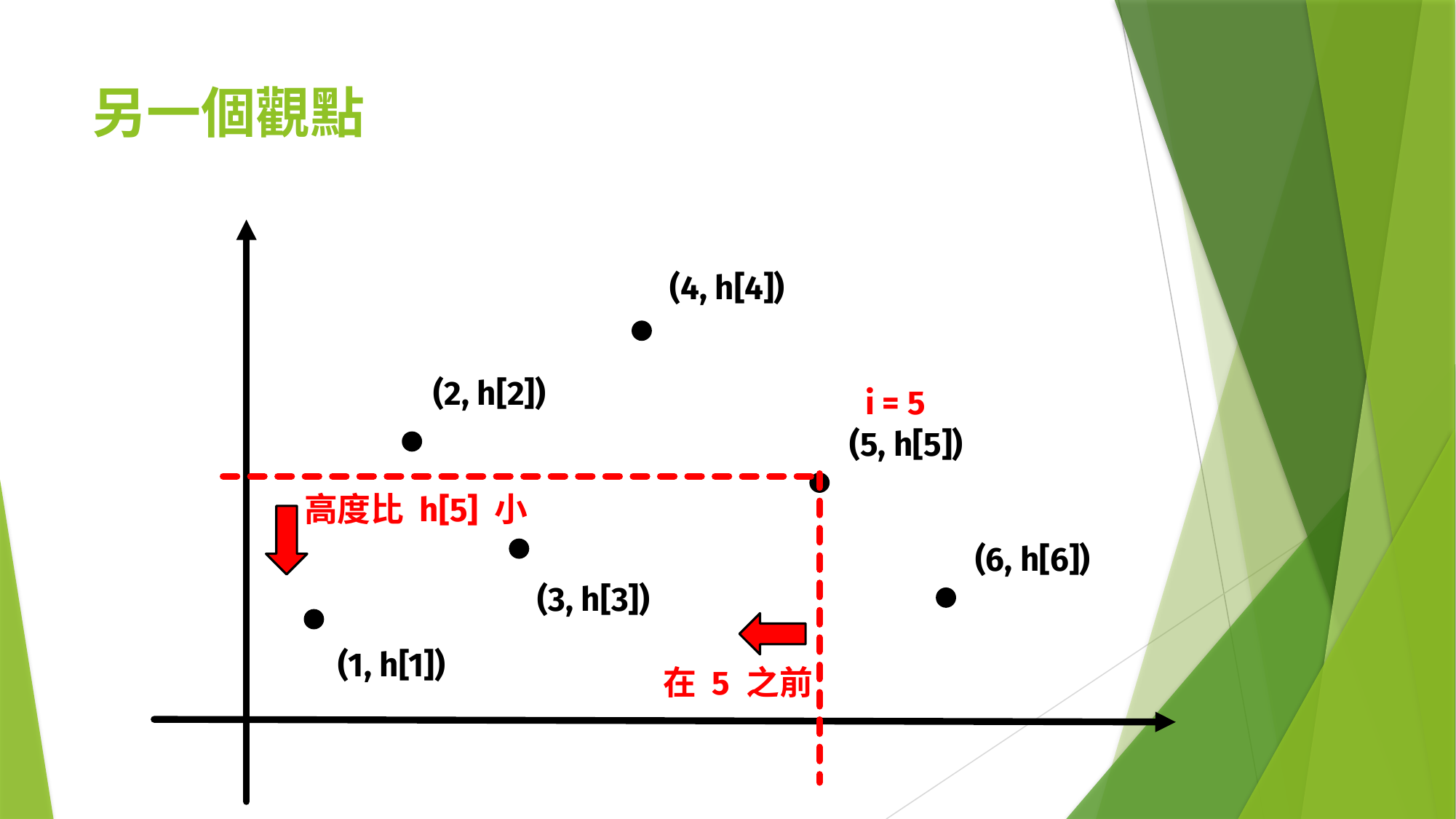

# 另一個觀點
(4, h[4])

(2, h[2])
i = 5
(5, h[5])

高度比 h[5] 小

(6, h[6])

(3, h[3])

(1, h[1])
在 5 之前